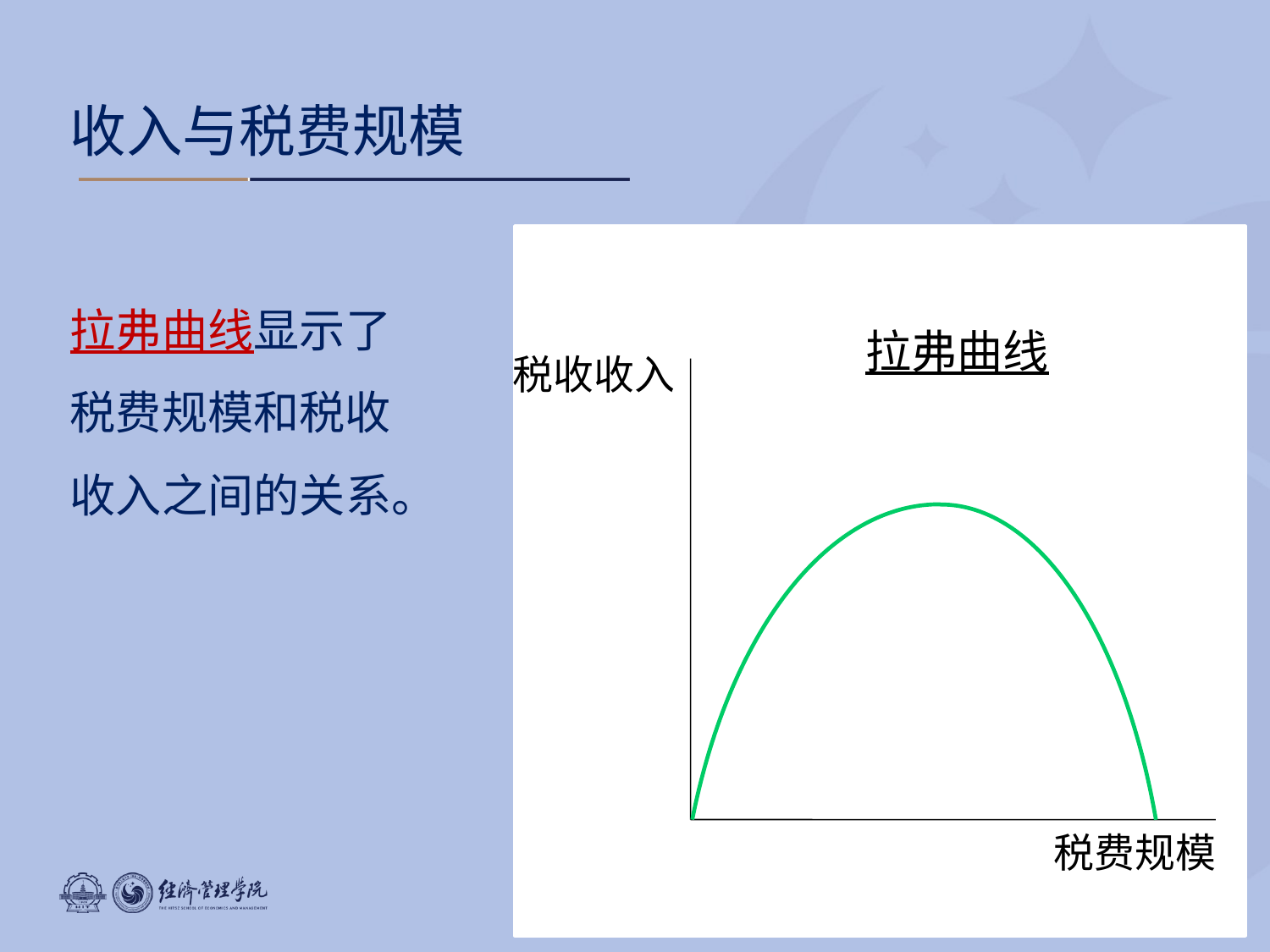

收入与税费规模

拉弗曲线显示了税费规模和税收收入之间的关系。
拉弗曲线
税收收入

税费规模